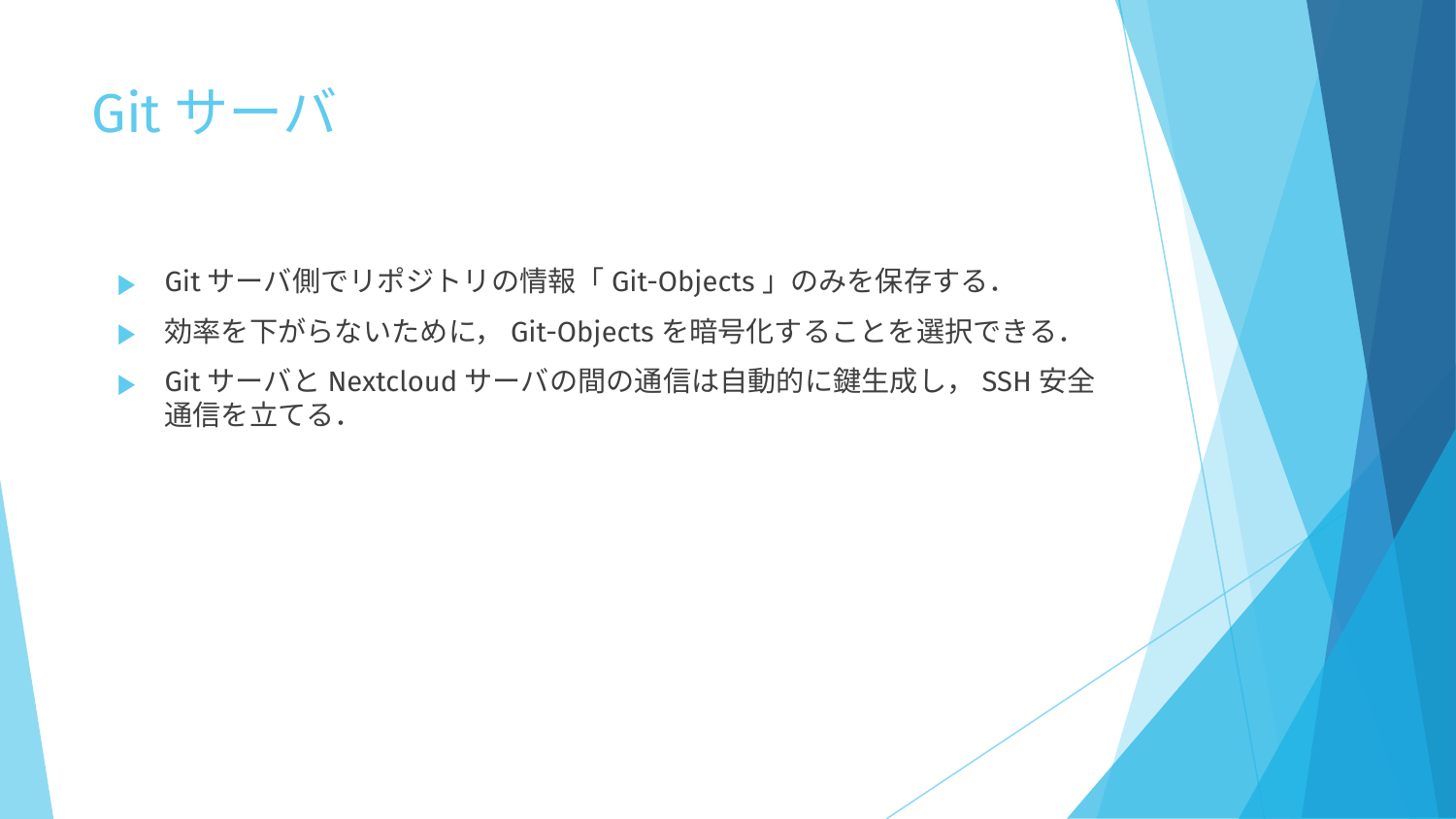

# Gitサーバ
Gitサーバ側でリポジトリの情報「Git-Objects」のみを保存する．
効率を下がらないために，Git-Objectsを暗号化することを選択できる．
GitサーバとNextcloudサーバの間の通信は自動的に鍵生成し，SSH安全通信を立てる．